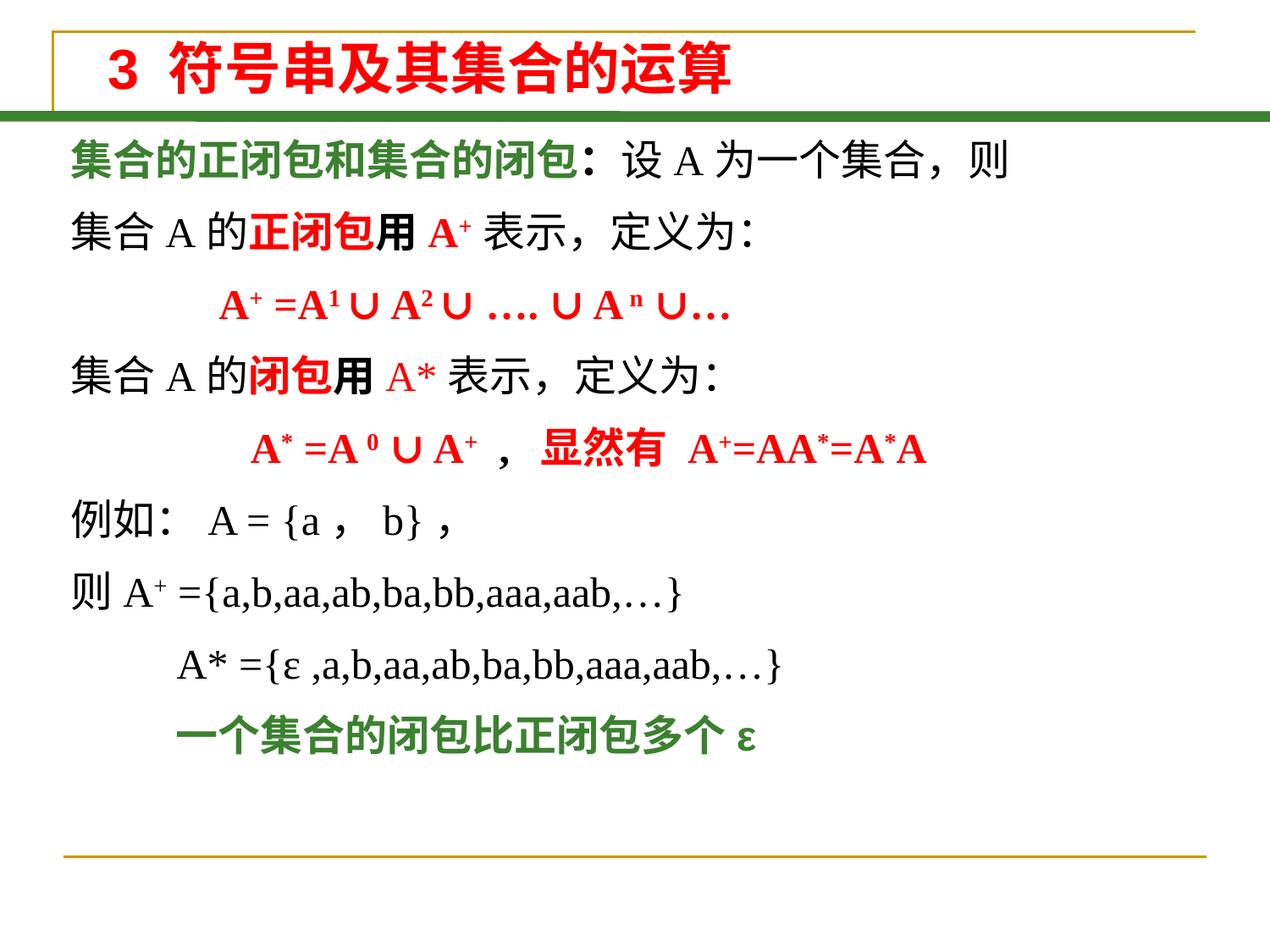

# 3 符号串及其集合的运算

集合的正闭包和集合的闭包：设A为一个集合，则
集合A的正闭包用A+表示，定义为：
              A+ =A1 ∪ A2 ∪ …. ∪ A n ∪…
集合A的闭包用A*表示，定义为：
                 A* =A 0 ∪ A+  ,  显然有 A+=AA*=A*A
例如：A = {a，b}，
则A+ ={a,b,aa,ab,ba,bb,aaa,aab,…}
          A* ={ε ,a,b,aa,ab,ba,bb,aaa,aab,…}
          一个集合的闭包比正闭包多个ε

26